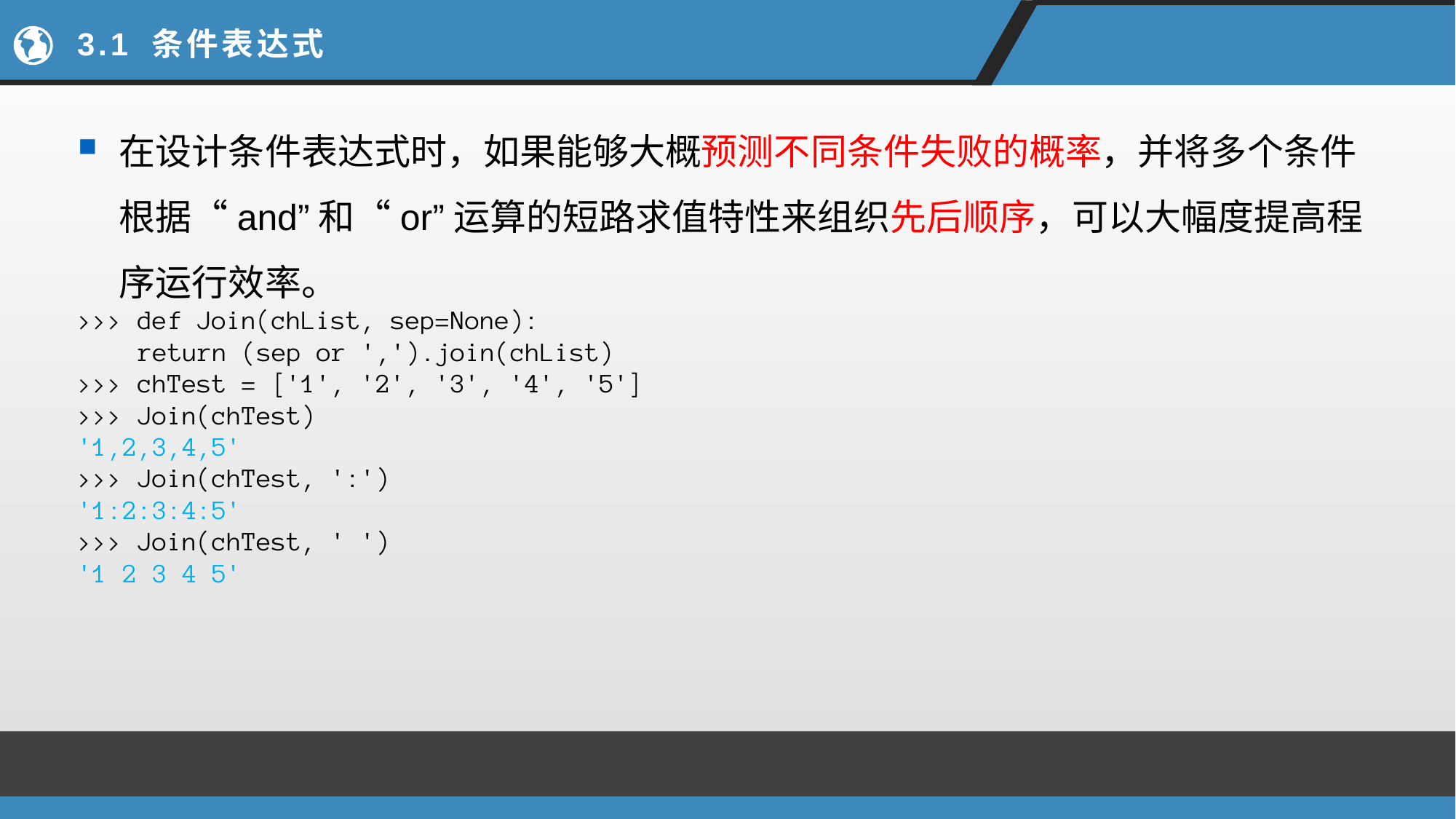

# 3.1 条件表达式

在设计条件表达式时，如果能够大概预测不同条件失败的概率，并将多个条件根据“and”和“or”运算的短路求值特性来组织先后顺序，可以大幅度提高程序运行效率。
>>> def Join(chList, sep=None):
	    return (sep or ',').join(chList)
>>> chTest = ['1', '2', '3', '4', '5']
>>> Join(chTest)
'1,2,3,4,5'
>>> Join(chTest, ':')
'1:2:3:4:5'
>>> Join(chTest, ' ')
'1 2 3 4 5'